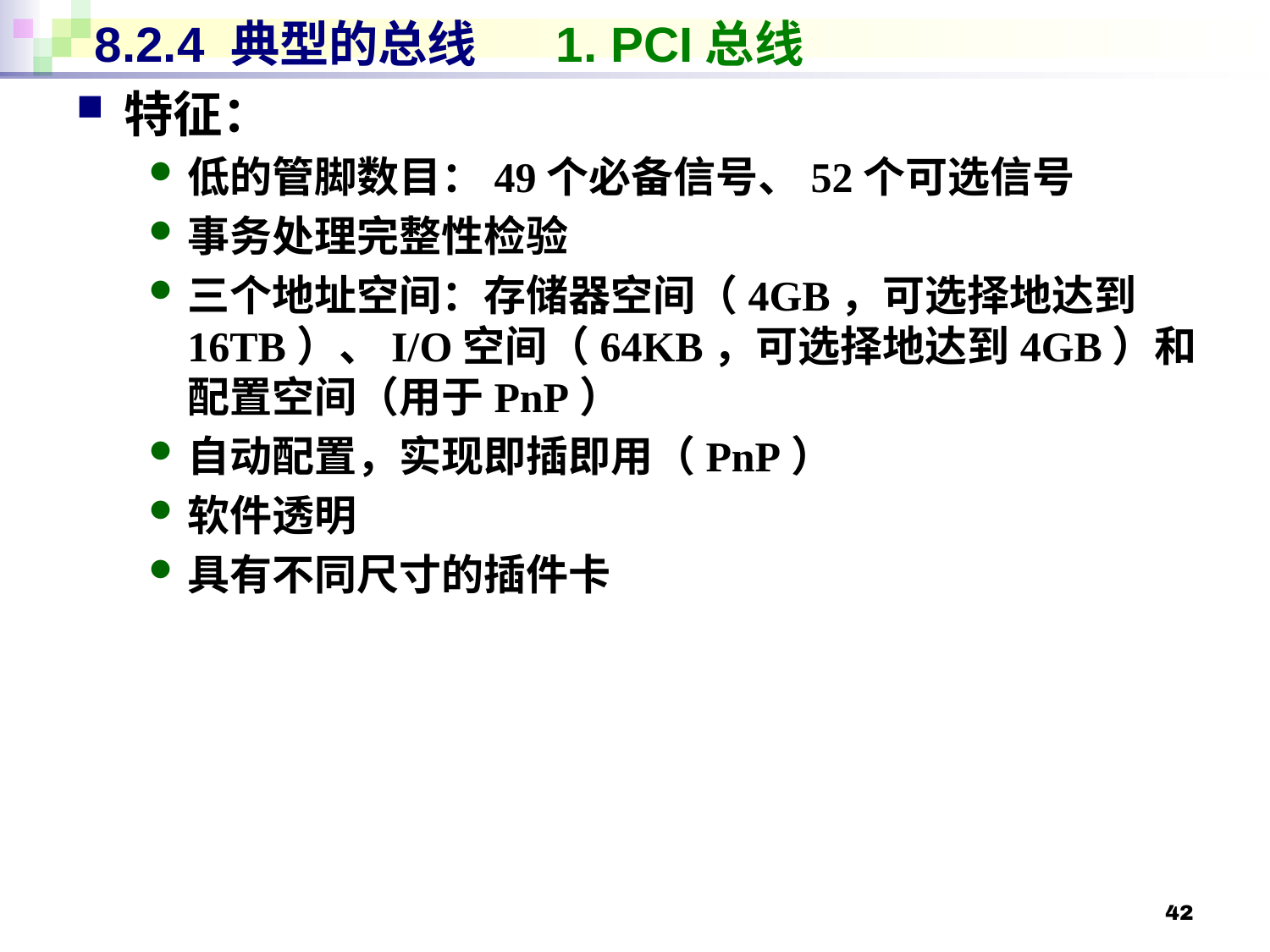

# 8.2.4 典型的总线      1. PCI总线
特征：
低的管脚数目：49个必备信号、52个可选信号
事务处理完整性检验
三个地址空间：存储器空间（4GB，可选择地达到16TB）、I/O空间（64KB，可选择地达到4GB）和配置空间（用于PnP）
自动配置，实现即插即用（PnP）
软件透明
具有不同尺寸的插件卡
42